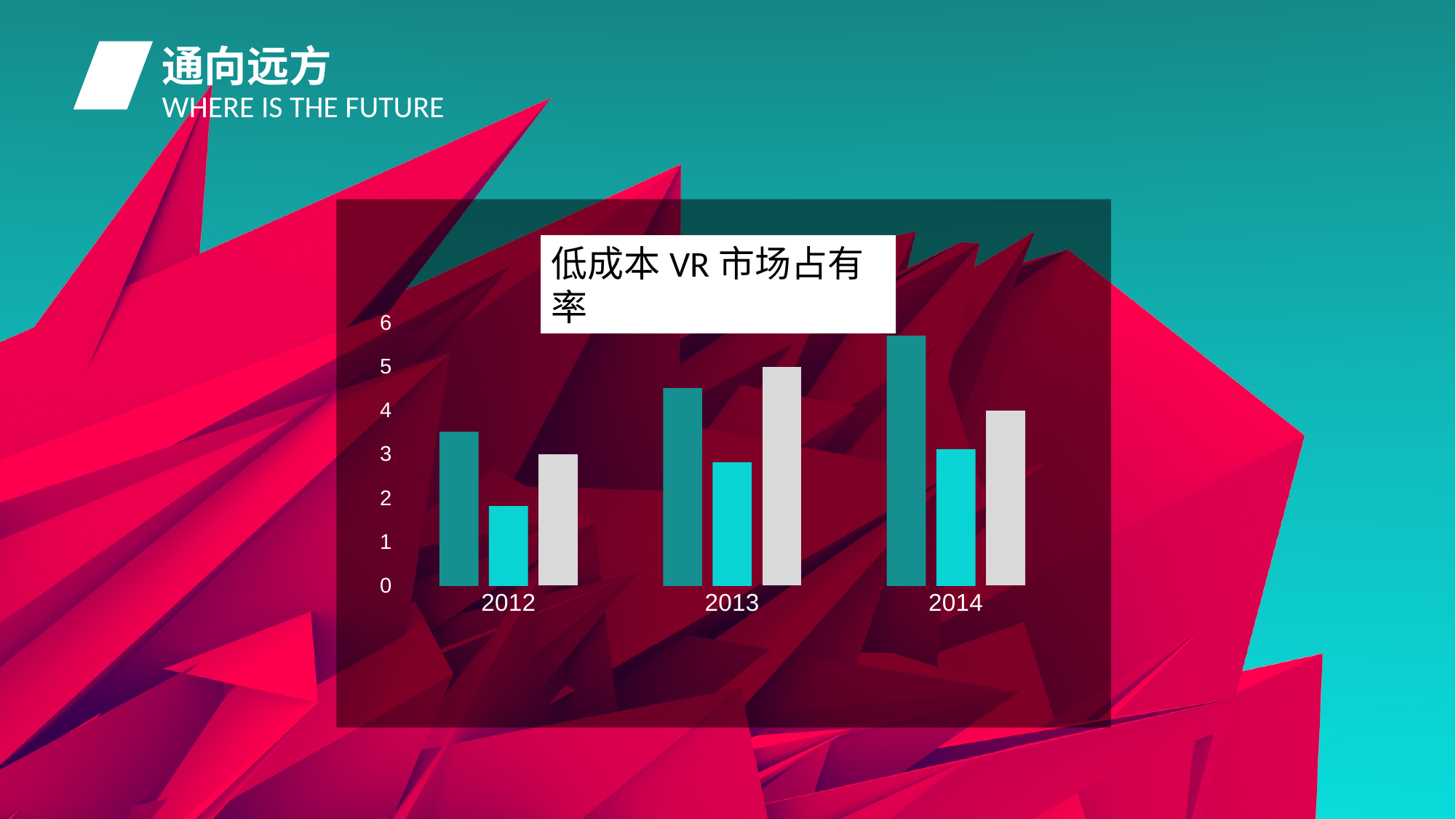

通向远方

WHERE IS THE FUTURE

低成本VR市场占有率

### Chart

| Category | 系列 1 | 系列 2 | 系列 3 |
|---|---|---|---|
| 2012 | 3.5 | 1.8 | 3.0 |
| 2013 | 4.5 | 2.8 | 5.0 |
| 2014 | 5.7 | 3.1 | 4.0 |